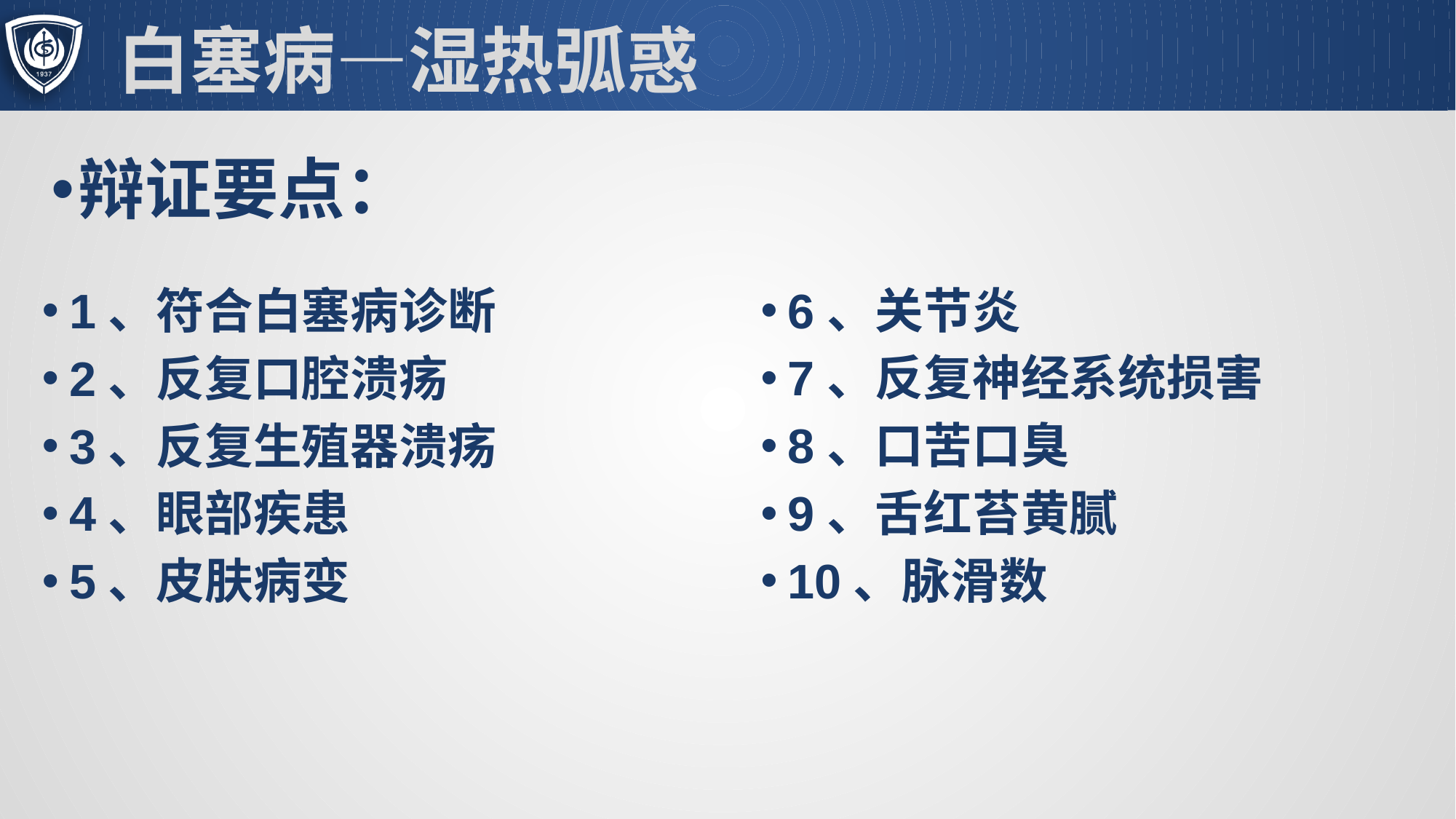

# 白塞病—湿热弧惑
辩证要点：

6、关节炎
7、反复神经系统损害
8、口苦口臭
9、舌红苔黄腻
10、脉滑数

1、符合白塞病诊断
2、反复口腔溃疡
3、反复生殖器溃疡
4、眼部疾患
5、皮肤病变